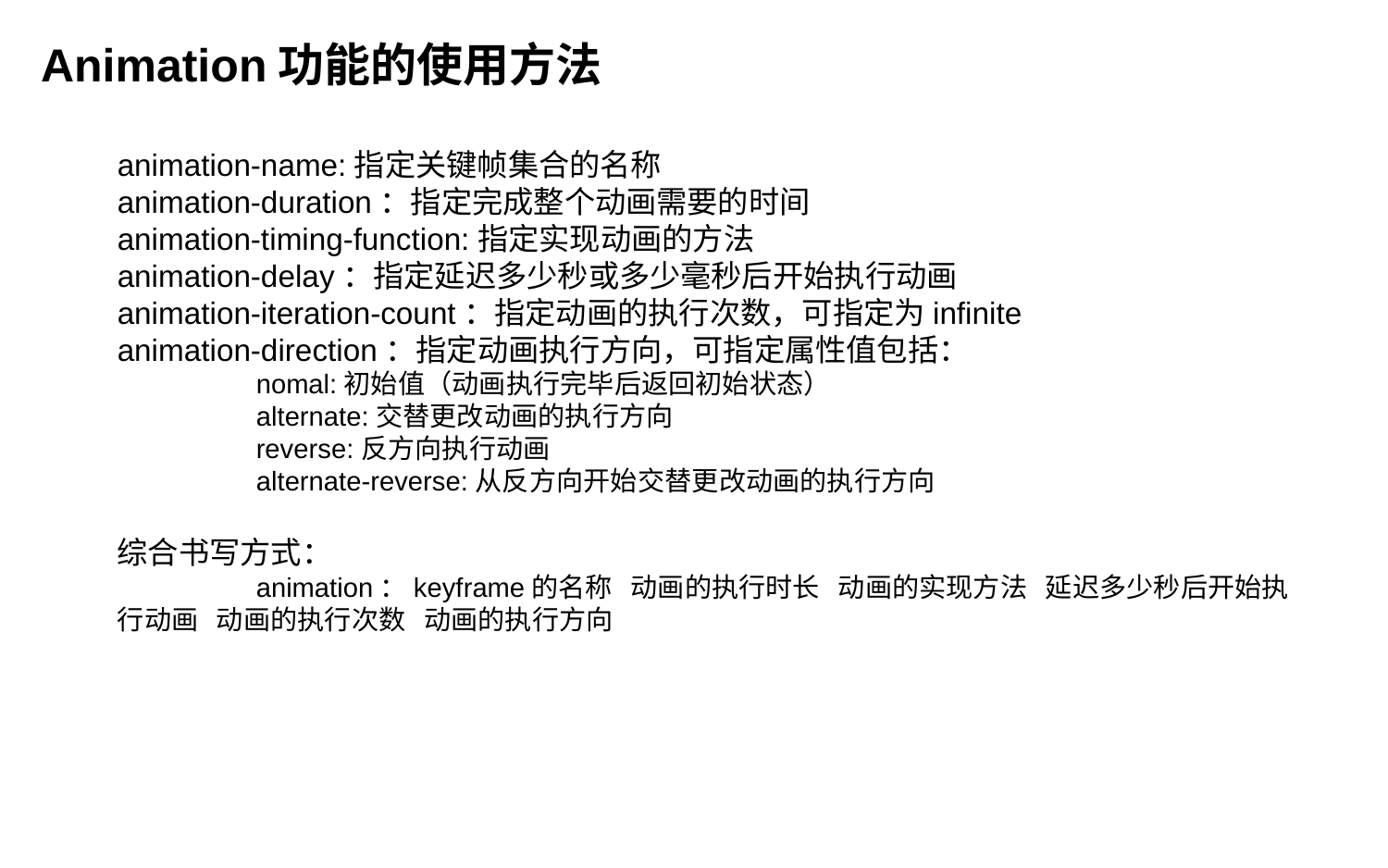

Animation功能的使用方法
animation-name:指定关键帧集合的名称
animation-duration：指定完成整个动画需要的时间
animation-timing-function:指定实现动画的方法
animation-delay：指定延迟多少秒或多少毫秒后开始执行动画
animation-iteration-count：指定动画的执行次数，可指定为infinite
animation-direction：指定动画执行方向，可指定属性值包括：
	nomal:初始值（动画执行完毕后返回初始状态）
	alternate:交替更改动画的执行方向
	reverse:反方向执行动画
	alternate-reverse:从反方向开始交替更改动画的执行方向

综合书写方式：
	animation：keyframe的名称   动画的执行时长   动画的实现方法   延迟多少秒后开始执行动画   动画的执行次数   动画的执行方向